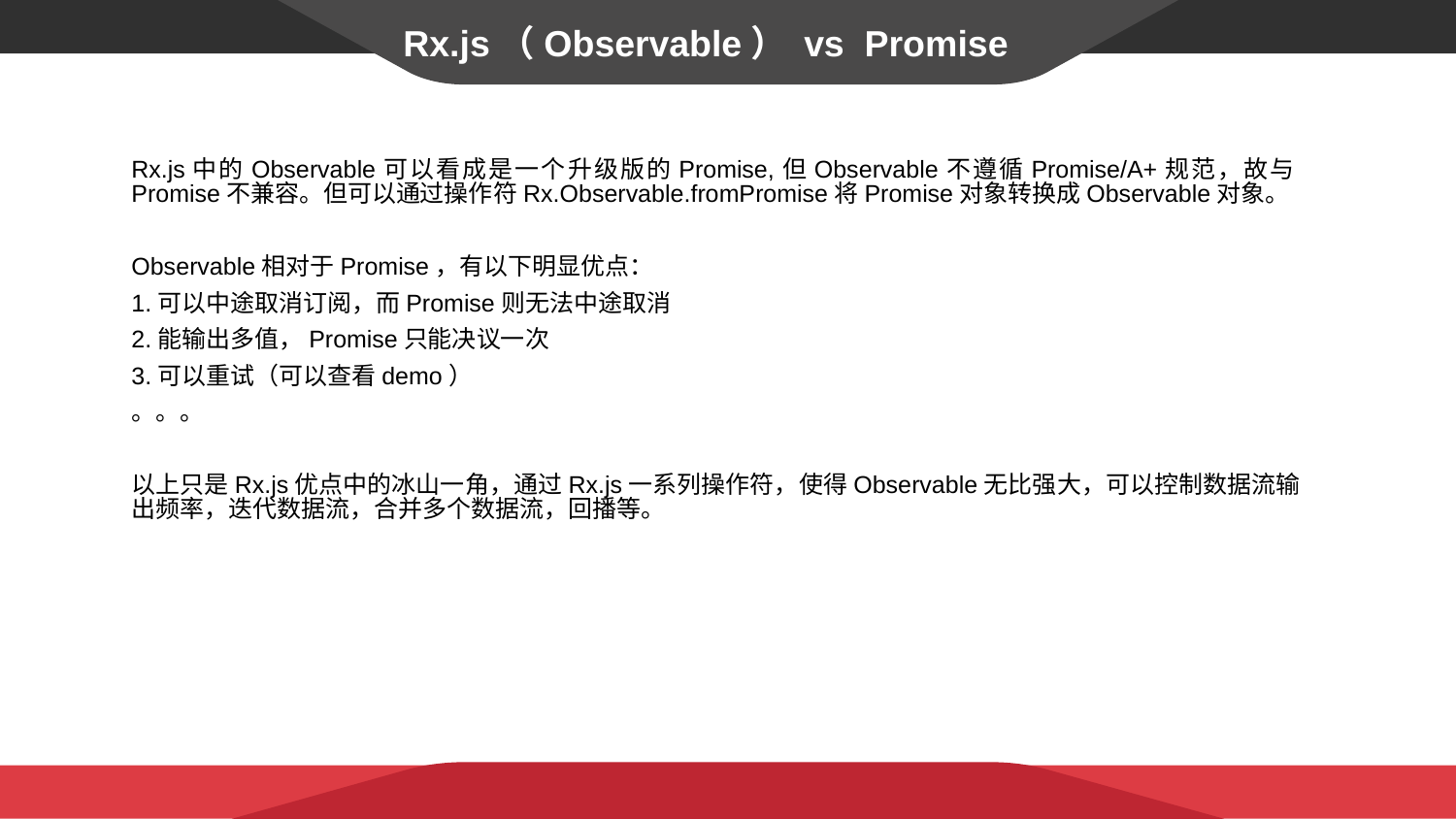

Rx.js（Observable） vs  Promise

Rx.js中的Observable可以看成是一个升级版的Promise,但Observable不遵循Promise/A+规范，故与Promise不兼容。但可以通过操作符Rx.Observable.fromPromise将Promise对象转换成Observable对象。

Observable相对于Promise，有以下明显优点：
1.可以中途取消订阅，而Promise则无法中途取消
2.能输出多值，Promise只能决议一次
3.可以重试（可以查看demo）
。。。

以上只是Rx.js优点中的冰山一角，通过Rx.js一系列操作符，使得Observable无比强大，可以控制数据流输出频率，迭代数据流，合并多个数据流，回播等。